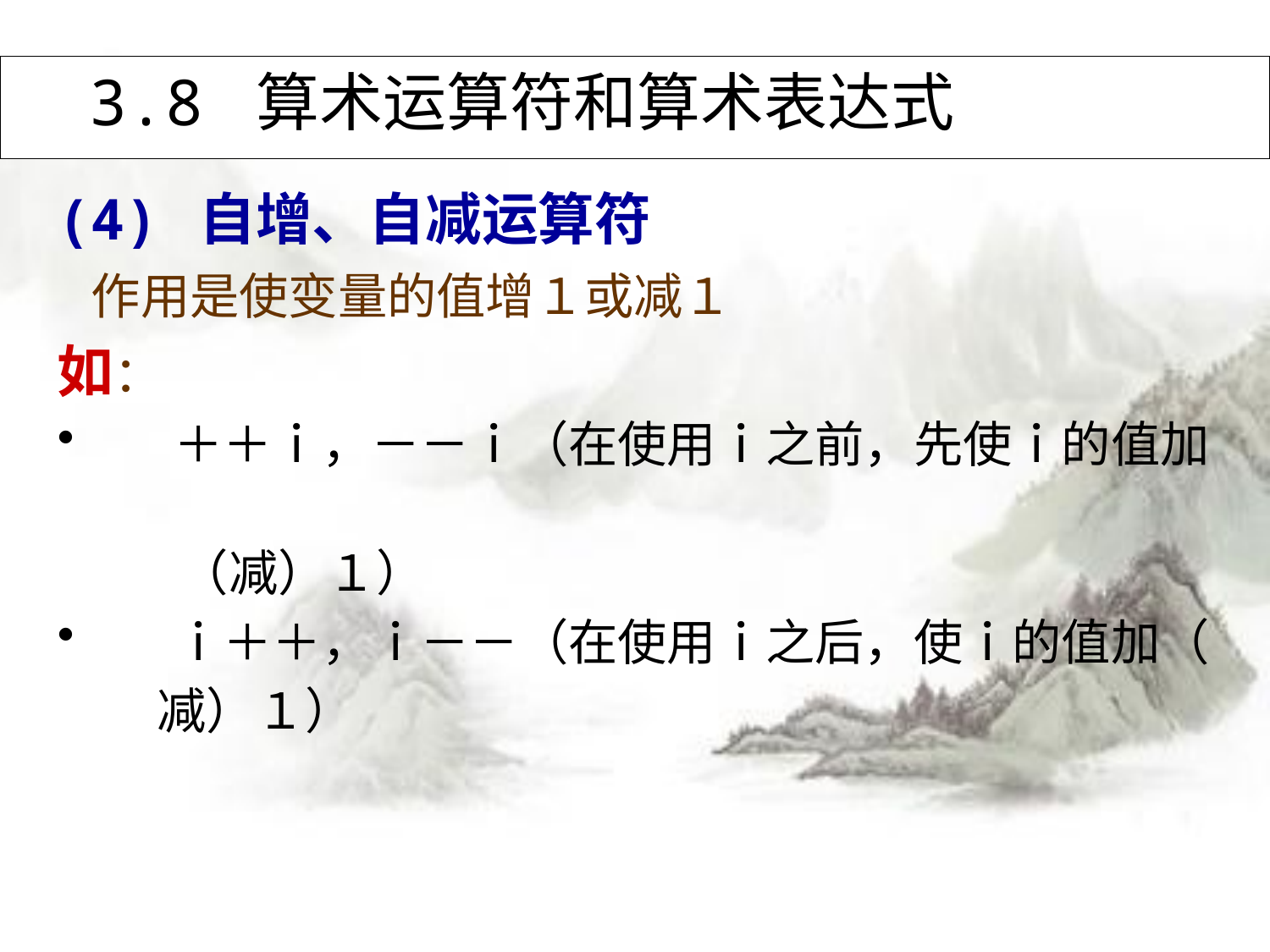

# 3.8 算术运算符和算术表达式
(4) 自增、自减运算符
  作用是使变量的值增１或减１
如：
＋＋ｉ，－－ｉ（在使用ｉ之前，先使ｉ的值加
          （减）１）
ｉ＋＋，ｉ－－（在使用ｉ之后，使ｉ的值加（
        减）１）